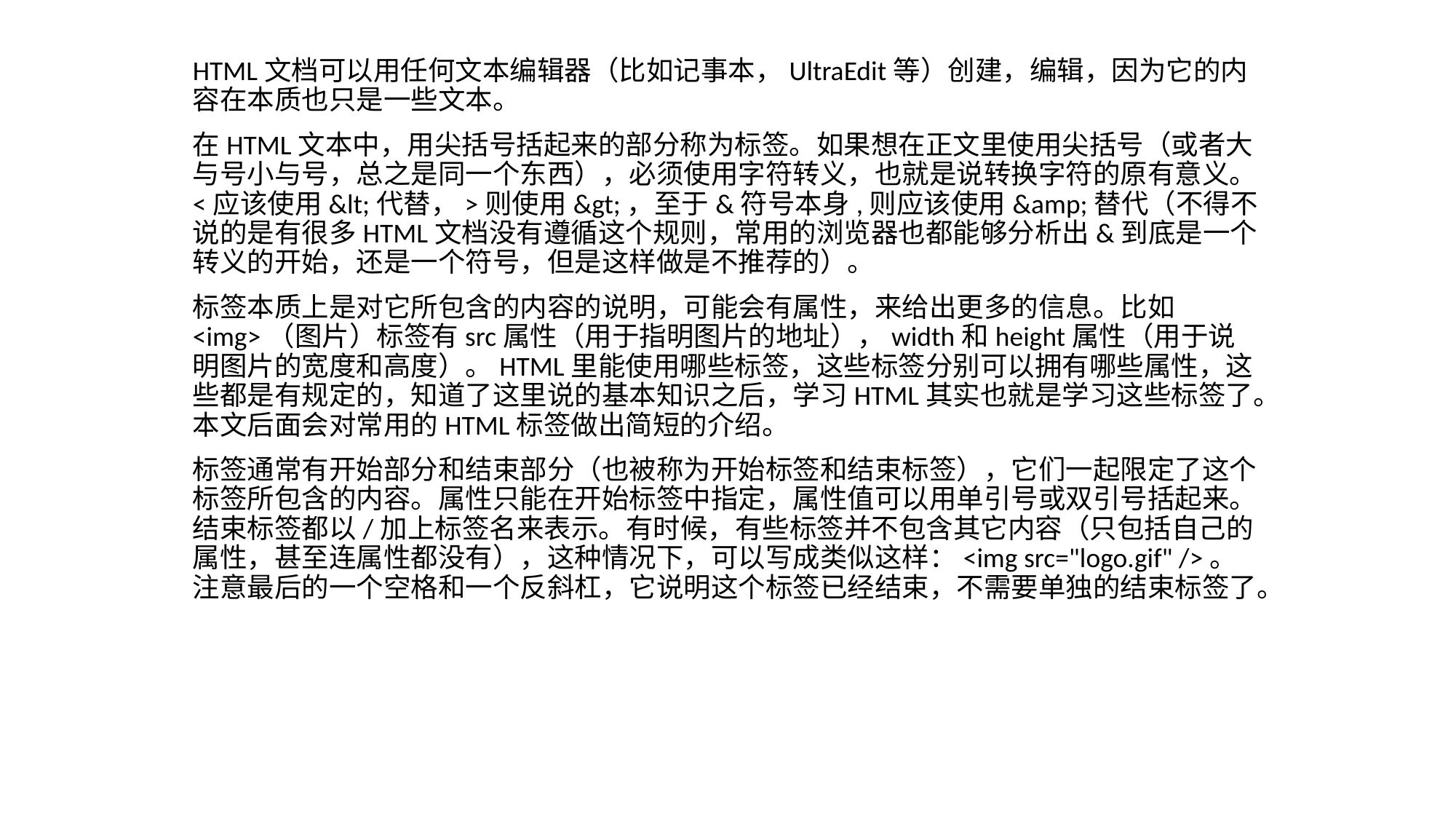

HTML文档可以用任何文本编辑器（比如记事本，UltraEdit等）创建，编辑，因为它的内容在本质也只是一些文本。
在HTML文本中，用尖括号括起来的部分称为标签。如果想在正文里使用尖括号（或者大与号小与号，总之是同一个东西），必须使用字符转义，也就是说转换字符的原有意义。<应该使用&lt;代替，>则使用&gt;，至于&符号本身,则应该使用&amp;替代（不得不说的是有很多HTML文档没有遵循这个规则，常用的浏览器也都能够分析出&到底是一个转义的开始，还是一个符号，但是这样做是不推荐的）。
标签本质上是对它所包含的内容的说明，可能会有属性，来给出更多的信息。比如<img>（图片）标签有src属性（用于指明图片的地址），width和height属性（用于说明图片的宽度和高度）。HTML里能使用哪些标签，这些标签分别可以拥有哪些属性，这些都是有规定的，知道了这里说的基本知识之后，学习HTML其实也就是学习这些标签了。本文后面会对常用的HTML标签做出简短的介绍。
标签通常有开始部分和结束部分（也被称为开始标签和结束标签），它们一起限定了这个标签所包含的内容。属性只能在开始标签中指定，属性值可以用单引号或双引号括起来。结束标签都以/加上标签名来表示。有时候，有些标签并不包含其它内容（只包括自己的属性，甚至连属性都没有），这种情况下，可以写成类似这样：<img src="logo.gif" />。注意最后的一个空格和一个反斜杠，它说明这个标签已经结束，不需要单独的结束标签了。